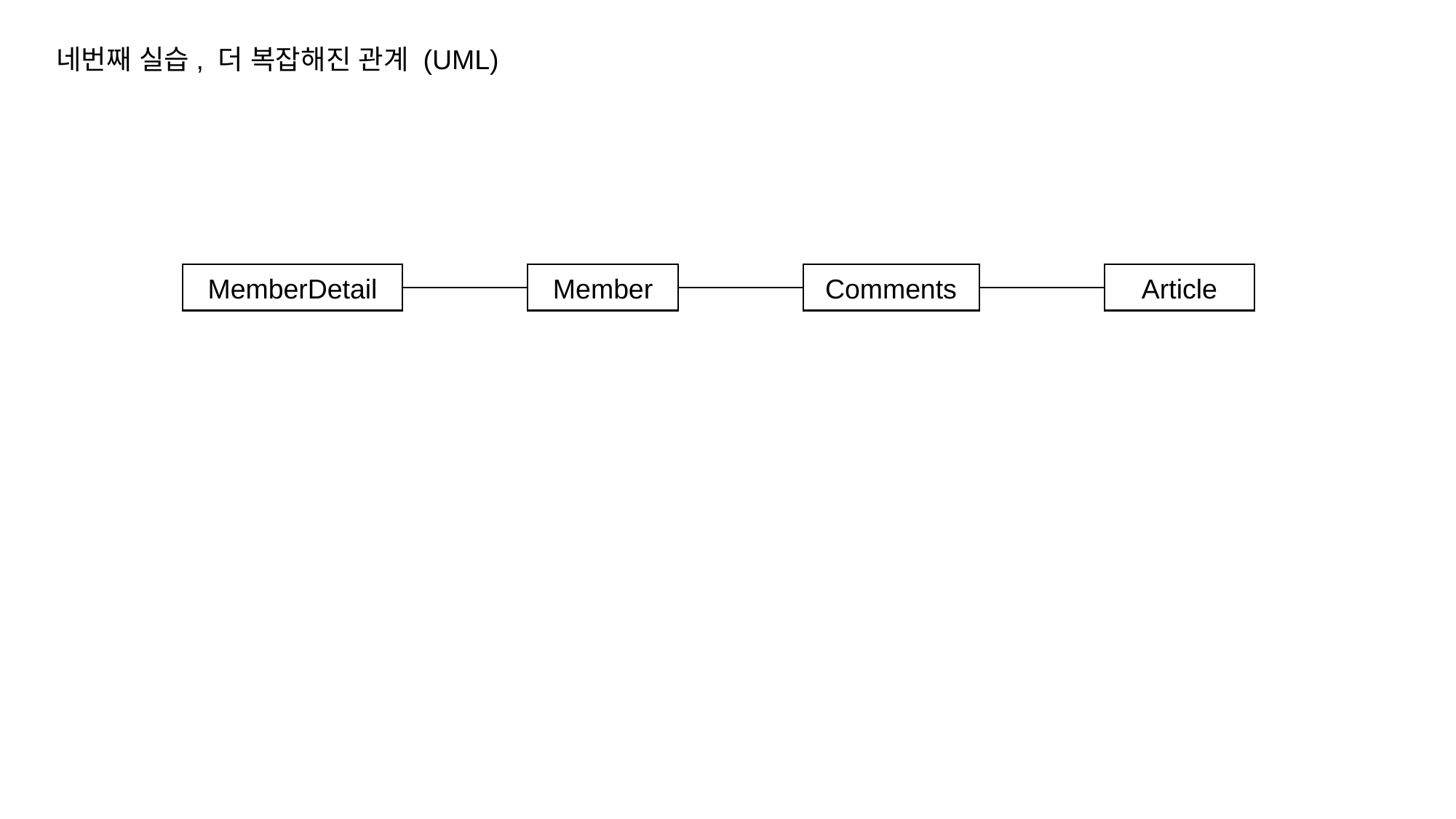

네번째 실습, 더 복잡해진 관계 (UML)
MemberDetail
Member
Comments
Article